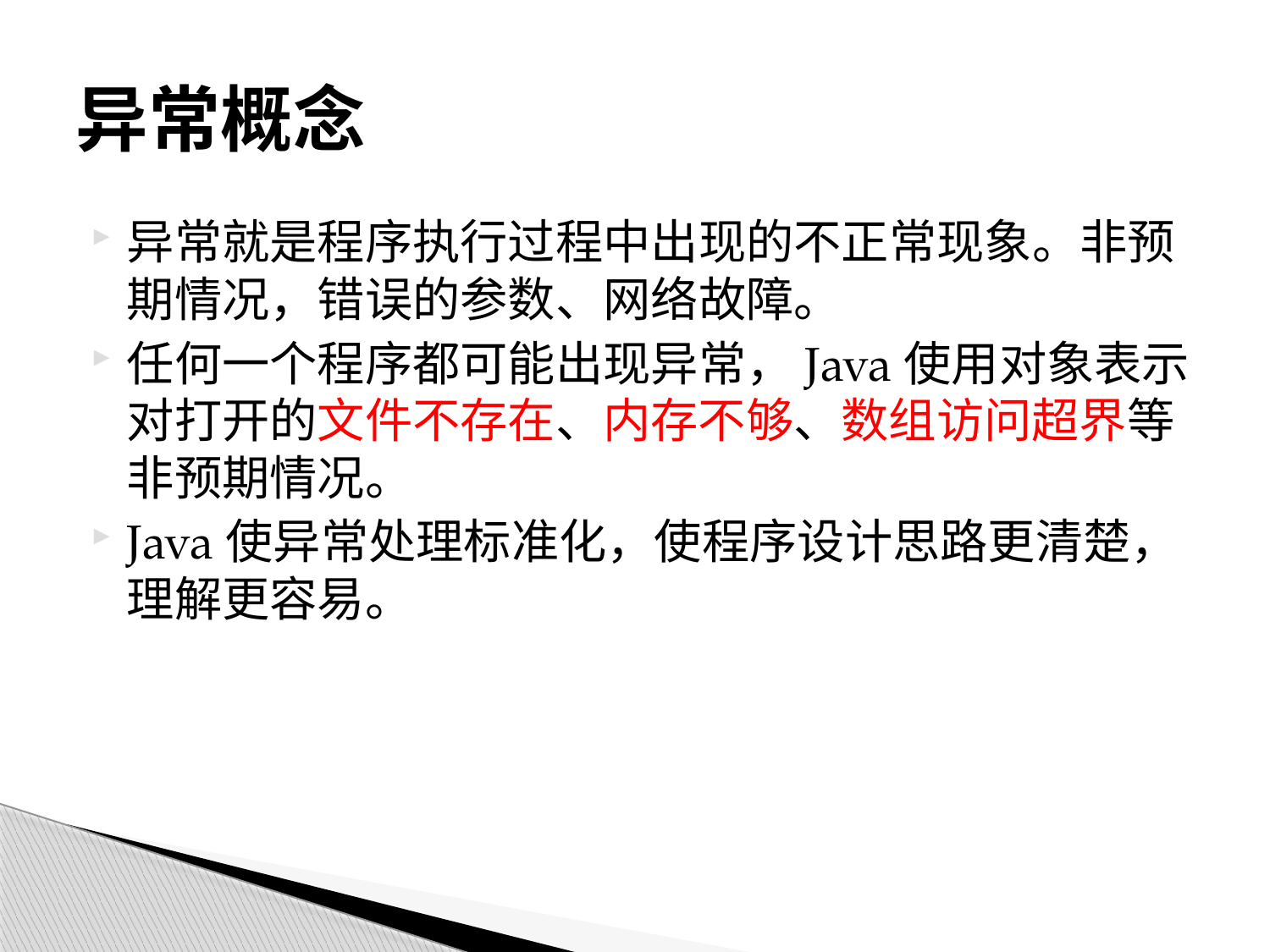

# 异常概念
异常就是程序执行过程中出现的不正常现象。非预期情况，错误的参数、网络故障。
任何一个程序都可能出现异常，Java使用对象表示对打开的文件不存在、内存不够、数组访问超界等非预期情况。
Java使异常处理标准化，使程序设计思路更清楚，理解更容易。